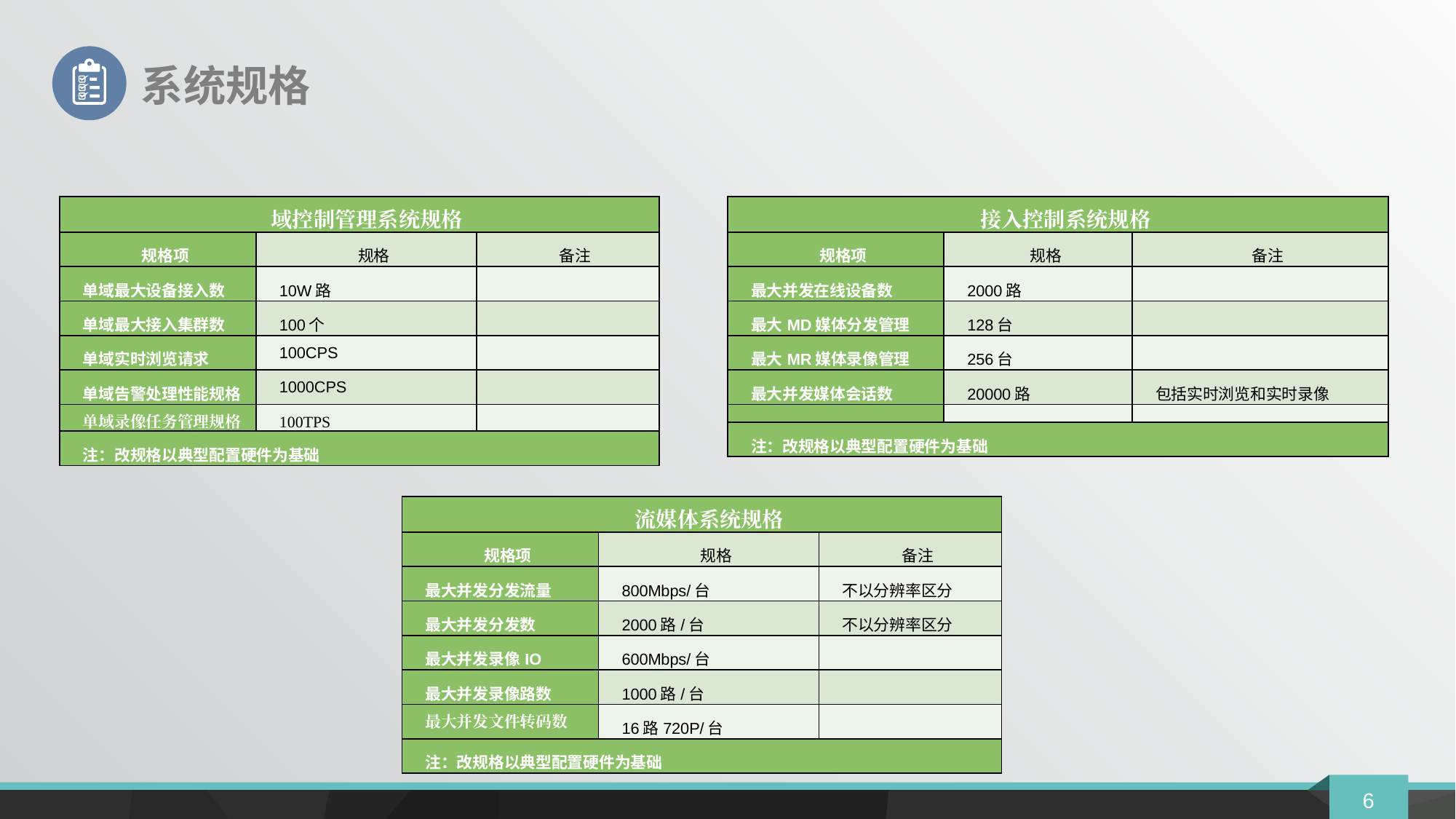

系统规格
| 域控制管理系统规格 |  |  |
| --- | --- | --- |
| 规格项 | 规格 | 备注 |
| 单域最大设备接入数 | 10W路 |  |
| 单域最大接入集群数 | 100个 |  |
| 单域实时浏览请求 | 100CPS |  |
| 单域告警处理性能规格 | 1000CPS |  |
| 单域录像任务管理规格 | 100TPS |  |
| 注：改规格以典型配置硬件为基础 |  |  |
| 接入控制系统规格 |  |  |
| --- | --- | --- |
| 规格项 | 规格 | 备注 |
| 最大并发在线设备数 | 2000路 |  |
| 最大MD媒体分发管理 | 128台 |  |
| 最大MR媒体录像管理 | 256台 |  |
| 最大并发媒体会话数 | 20000路 | 包括实时浏览和实时录像 |
|  |  |  |
| 注：改规格以典型配置硬件为基础 |  |  |
| 流媒体系统规格 |  |  |
| --- | --- | --- |
| 规格项 | 规格 | 备注 |
| 最大并发分发流量 | 800Mbps/台 | 不以分辨率区分 |
| 最大并发分发数 | 2000路/台 | 不以分辨率区分 |
| 最大并发录像IO | 600Mbps/台 |  |
| 最大并发录像路数 | 1000路/台 |  |
| 最大并发文件转码数 | 16路720P/台 |  |
| 注：改规格以典型配置硬件为基础 |  |  |